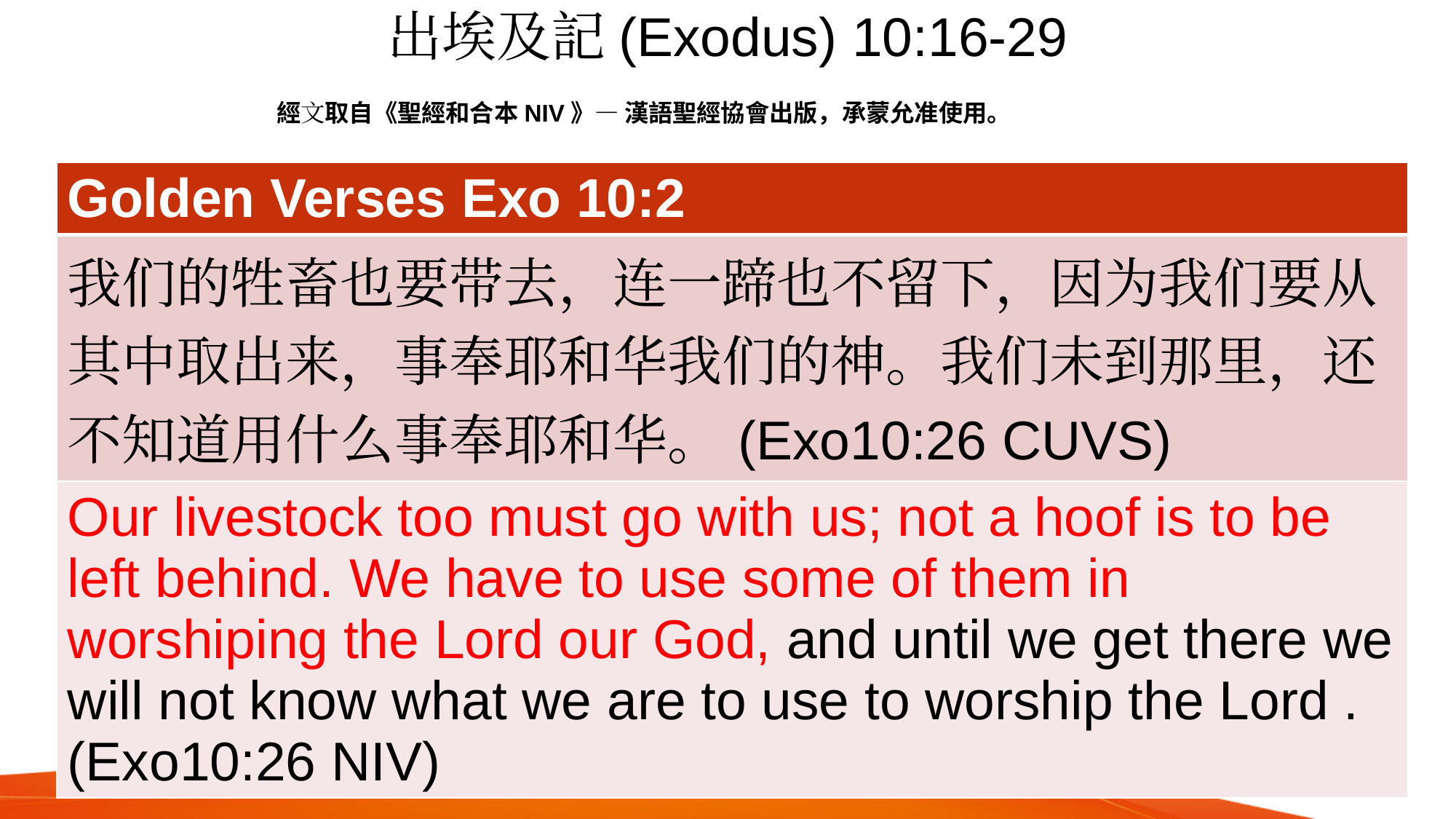

# 出埃及記(Exodus) 10:16-29
經文取自《聖經和合本NIV》— 漢語聖經協會出版，承蒙允准使用。
| Golden Verses Exo 10:2 |
| --- |
| 我们的牲畜也要带去，连一蹄也不留下，因为我们要从其中取出来，事奉耶和华我们的神。我们未到那里，还不知道用什么事奉耶和华。(Exo10:26 CUVS) |
| Our livestock too must go with us; not a hoof is to be left behind. We have to use some of them in worshiping the Lord our God, and until we get there we will not know what we are to use to worship the Lord .(Exo10:26 NIV) |